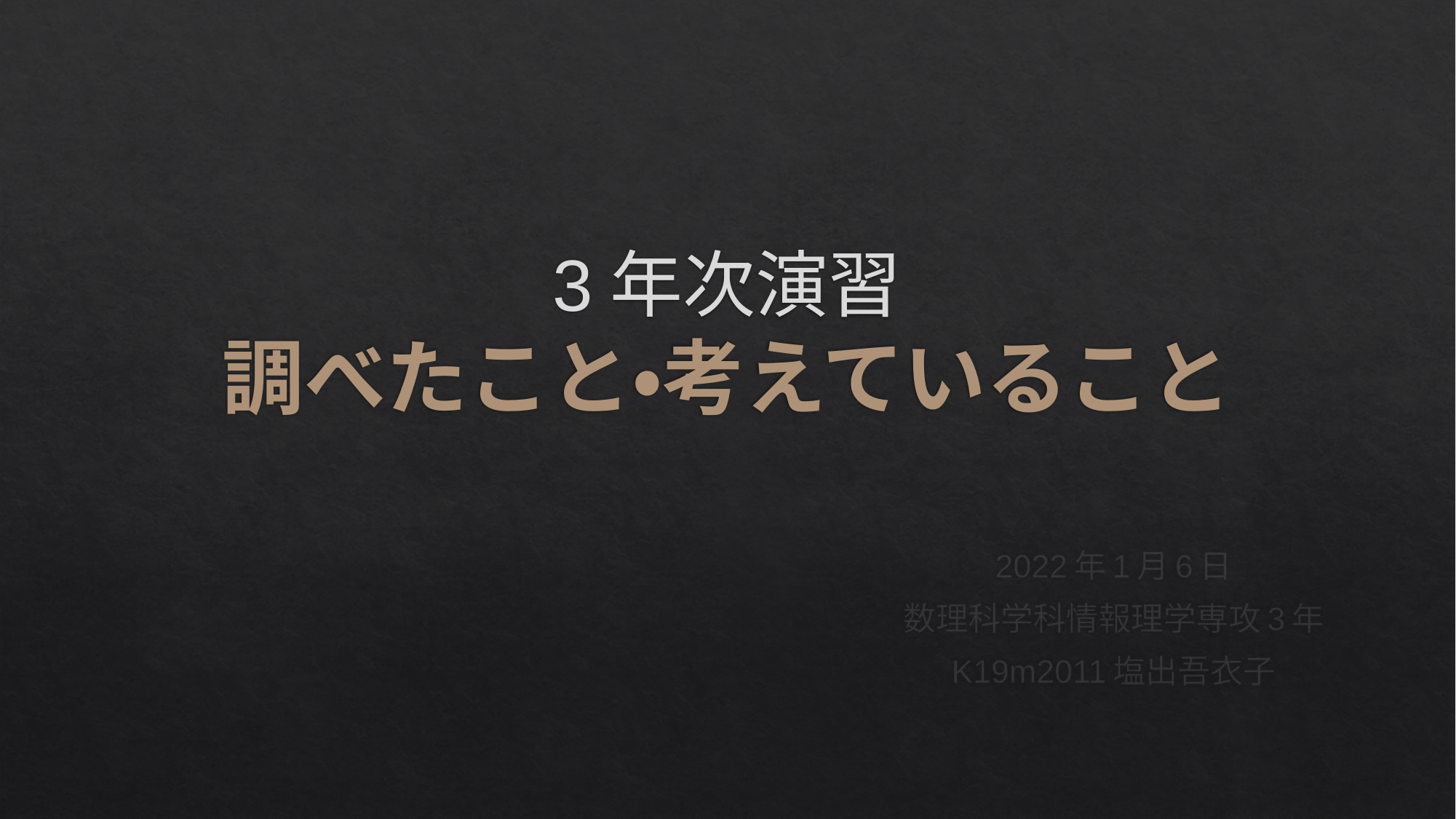

# 3年次演習 調べたこと・考えていること
2022年1月6日
数理科学科情報理学専攻3年
K19m2011塩出吾衣子